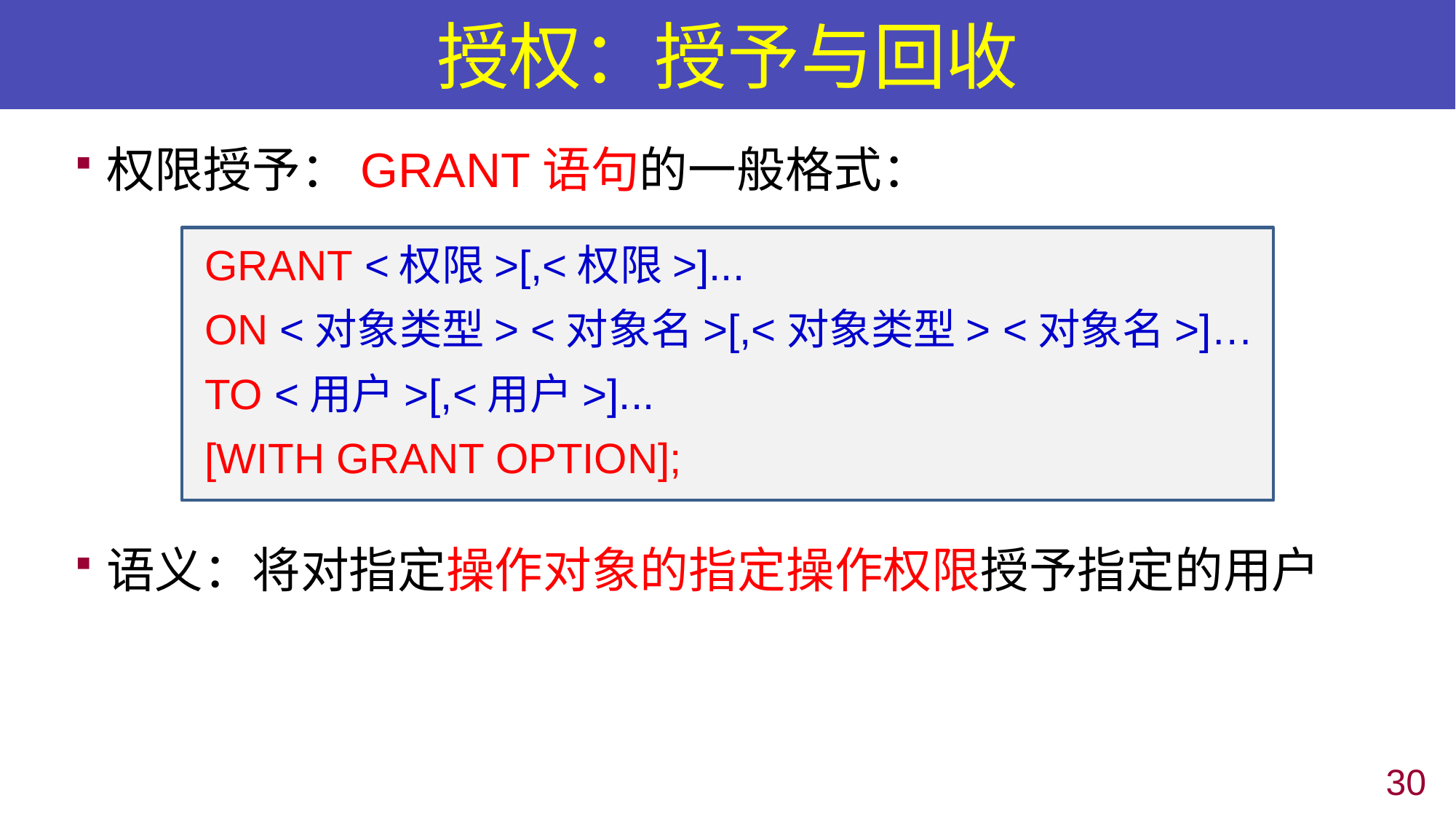

# 授权：授予与回收
权限授予：GRANT语句的一般格式：

           GRANT <权限>[,<权限>]...
           ON <对象类型> <对象名>[,<对象类型> <对象名>]…
           TO <用户>[,<用户>]...
           [WITH GRANT OPTION];

语义：将对指定操作对象的指定操作权限授予指定的用户

30